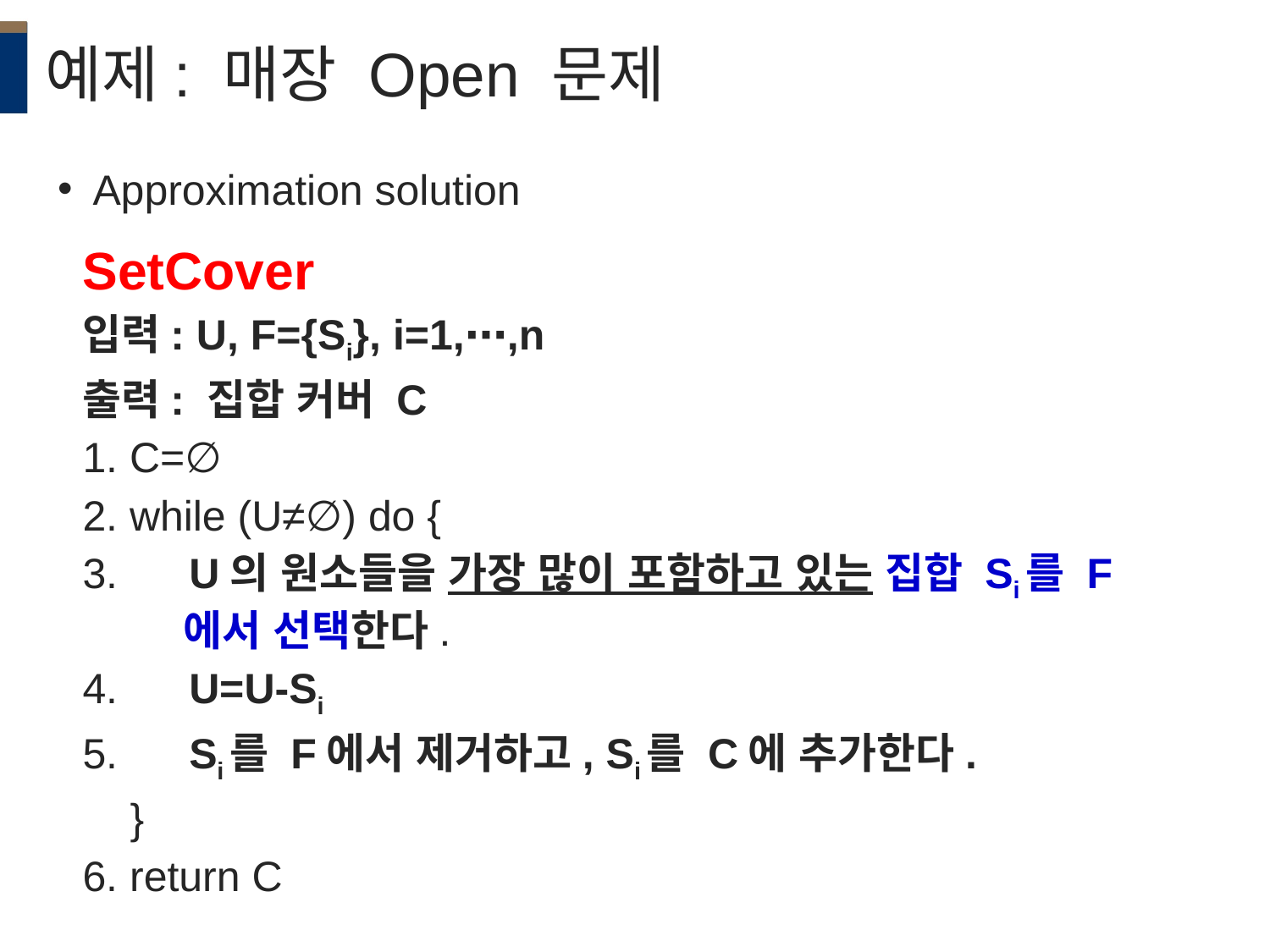

# 예제: 매장 Open 문제
Approximation solution
SetCover
입력: U, F={Si}, i=1,⋯,n
출력: 집합 커버 C
1. C=∅
2. while (U≠∅) do {
3.      U의 원소들을 가장 많이 포함하고 있는 집합 Si를 F에서 선택한다.
4.      U=U-Si
5.      Si를 F에서 제거하고, Si를 C에 추가한다.
    }
6. return C